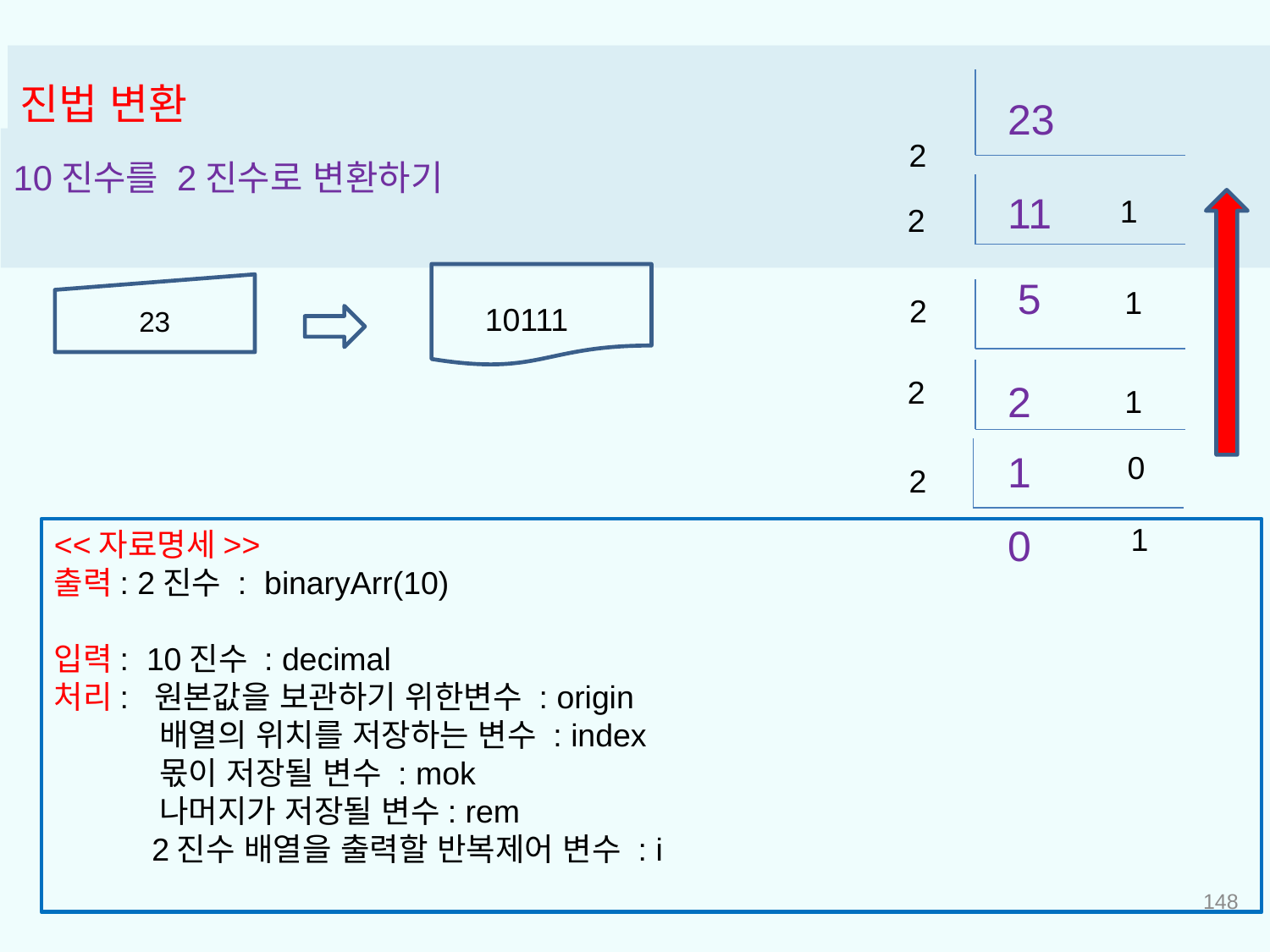

진법 변환
23
10진수를 2진수로 변환하기

2
11
1

2

5
23
1
2
10111

2
2
1
1
0
2
0
1
<<자료명세>>
출력: 2진수 :  binaryArr(10)

입력:  10진수 : decimal
처리:  원본값을 보관하기 위한변수 : origin
           배열의 위치를 저장하는 변수 : index
           몫이 저장될 변수 : mok
           나머지가 저장될 변수: rem
           2진수 배열을 출력할 반복제어 변수 : i

148